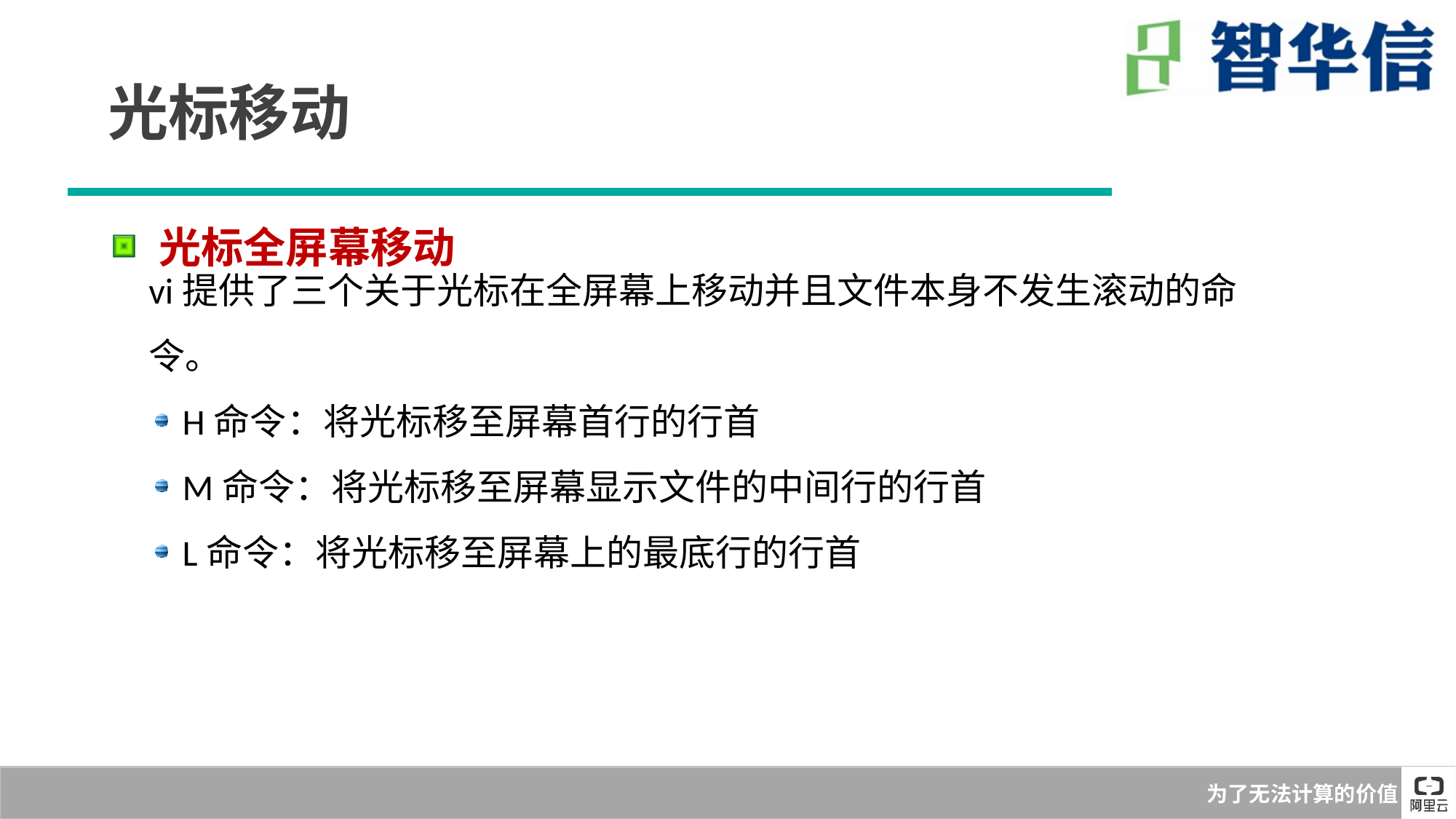

光标移动
 光标全屏幕移动
vi提供了三个关于光标在全屏幕上移动并且文件本身不发生滚动的命令。
 H命令：将光标移至屏幕首行的行首
 M命令：将光标移至屏幕显示文件的中间行的行首
 L命令：将光标移至屏幕上的最底行的行首